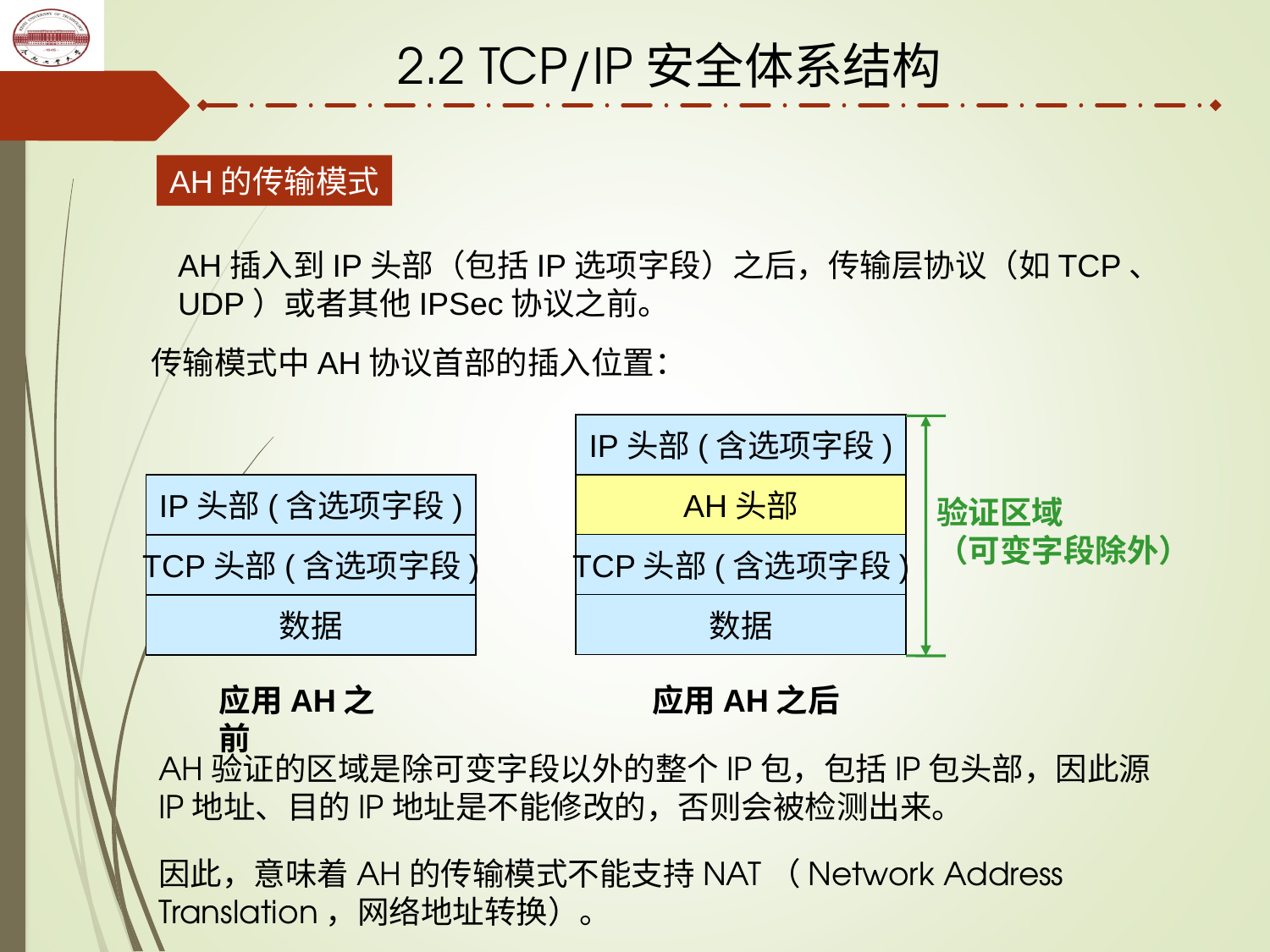

2.2 TCP/IP安全体系结构
AH的传输模式
AH插入到IP头部（包括IP选项字段）之后，传输层协议（如TCP、UDP）或者其他IPSec协议之前。
传输模式中AH协议首部的插入位置：
IP头部(含选项字段)

验证区域
（可变字段除外）

AH头部
IP头部(含选项字段)
TCP头部(含选项字段)
TCP头部(含选项字段)
数据
数据
应用AH之前
应用AH之后
AH验证的区域是除可变字段以外的整个IP包，包括IP包头部，因此源IP地址、目的IP地址是不能修改的，否则会被检测出来。
因此，意味着AH的传输模式不能支持NAT（Network Address Translation，网络地址转换）。